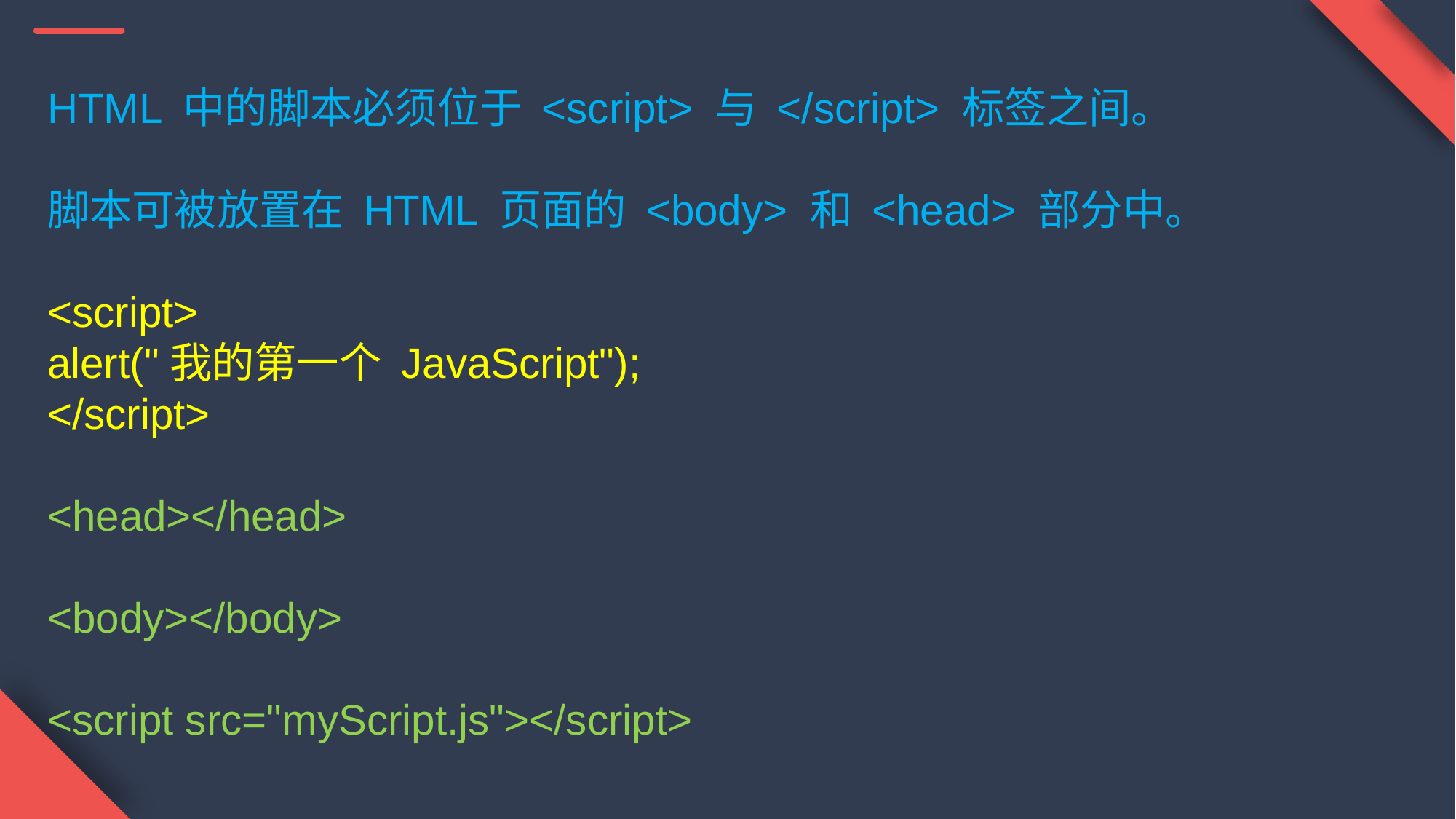

HTML 中的脚本必须位于 <script> 与 </script> 标签之间。

脚本可被放置在 HTML 页面的 <body> 和 <head> 部分中。

<script>
alert("我的第一个 JavaScript");
</script>

<head></head>

<body></body>

<script src="myScript.js"></script>